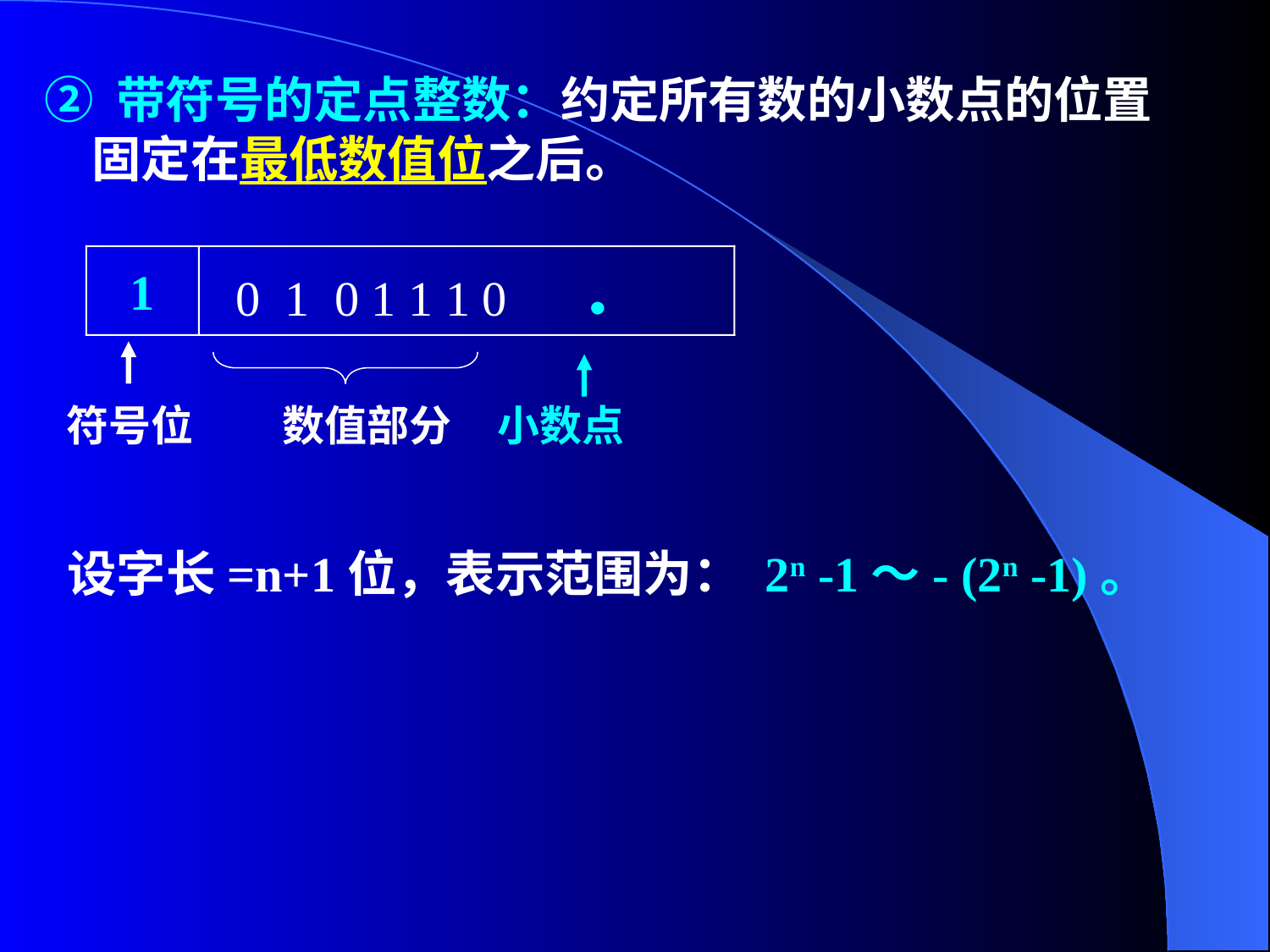

② 带符号的定点整数：约定所有数的小数点的位置固定在最低数值位之后。

 设字长=n+1位，表示范围为： 2n -1～- (2n -1)。

1

  0  1  0 1 1 1 0     ．

符号位
数值部分
小数点